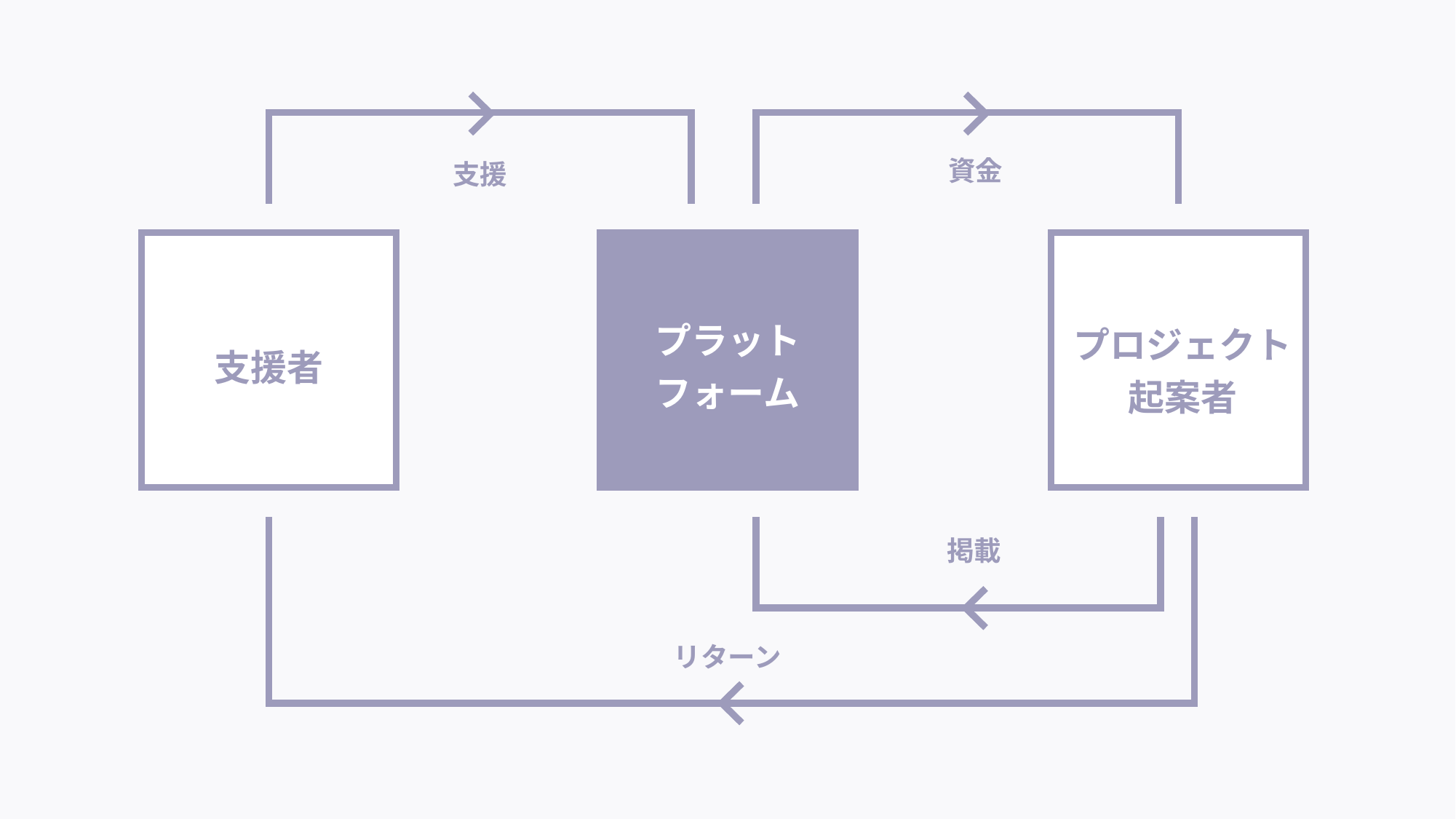

資金
支援

プラットフォーム
プロジェクト起案者
支援者

掲載

リターン